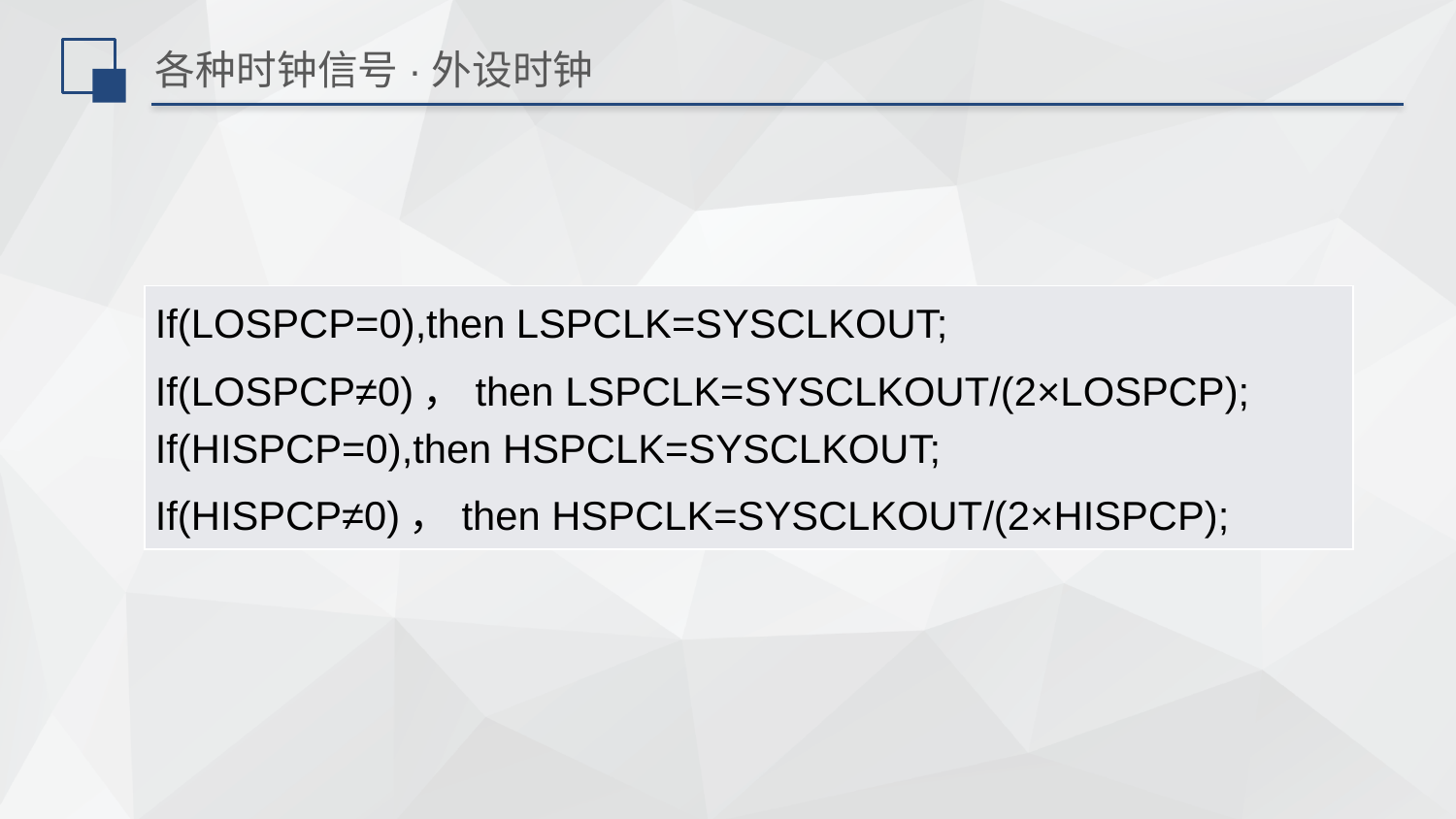

# 各种时钟信号·外设时钟
| If(LOSPCP=0),then LSPCLK=SYSCLKOUT; If(LOSPCP≠0)，then LSPCLK=SYSCLKOUT/(2×LOSPCP); If(HISPCP=0),then HSPCLK=SYSCLKOUT; If(HISPCP≠0)，then HSPCLK=SYSCLKOUT/(2×HISPCP); |
| --- |